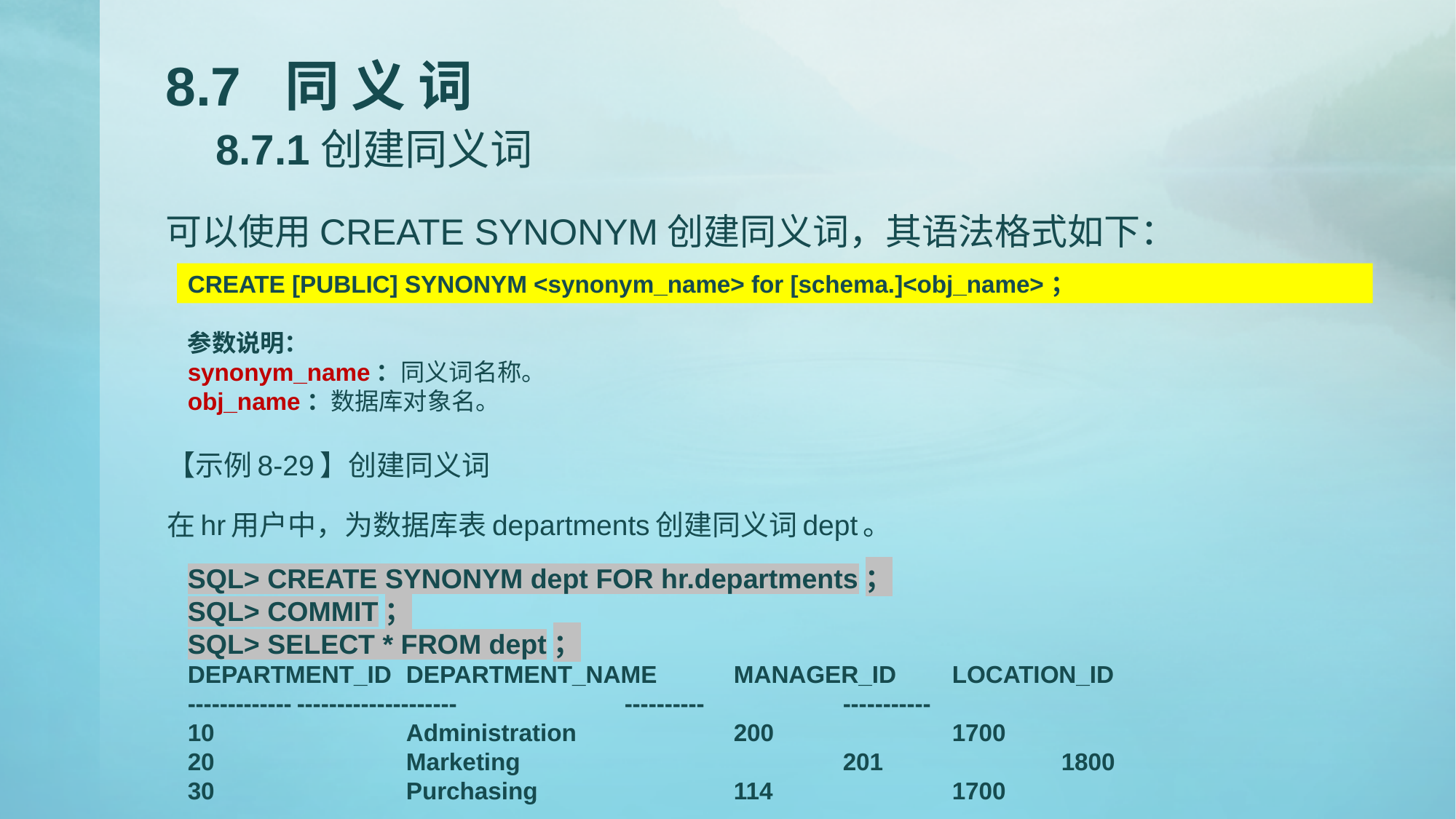

# 8.7  同 义 词 8.7.1创建同义词
可以使用CREATE SYNONYM创建同义词，其语法格式如下：
CREATE [PUBLIC] SYNONYM <synonym_name> for [schema.]<obj_name>；
参数说明：
synonym_name：同义词名称。
obj_name：数据库对象名。
【示例8-29】创建同义词
在hr用户中，为数据库表departments创建同义词dept。
SQL> CREATE SYNONYM dept FOR hr.departments；
SQL> COMMIT；
SQL> SELECT * FROM dept；
DEPARTMENT_ID	DEPARTMENT_NAME	MANAGER_ID	LOCATION_ID
-------------	--------------------		----------		-----------
10		Administration		200		1700
20		Marketing			201		1800
30		Purchasing		114		1700